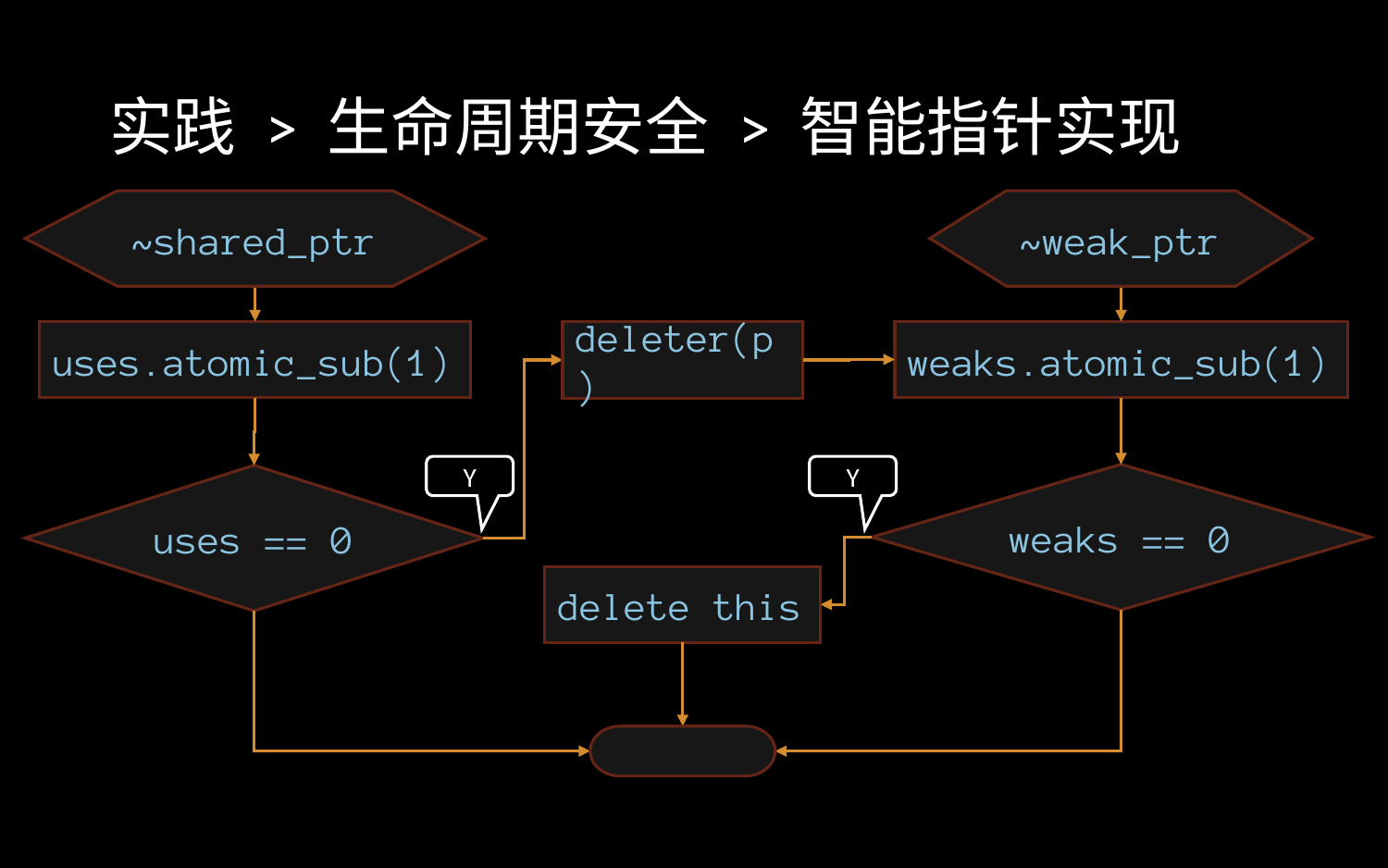

# 实践 > 生命周期安全 > 智能指针实现
~shared_ptr
~weak_ptr
uses.atomic_sub(1)
deleter(p)
weaks.atomic_sub(1)
Y
Y
weaks == 0
uses == 0
delete this